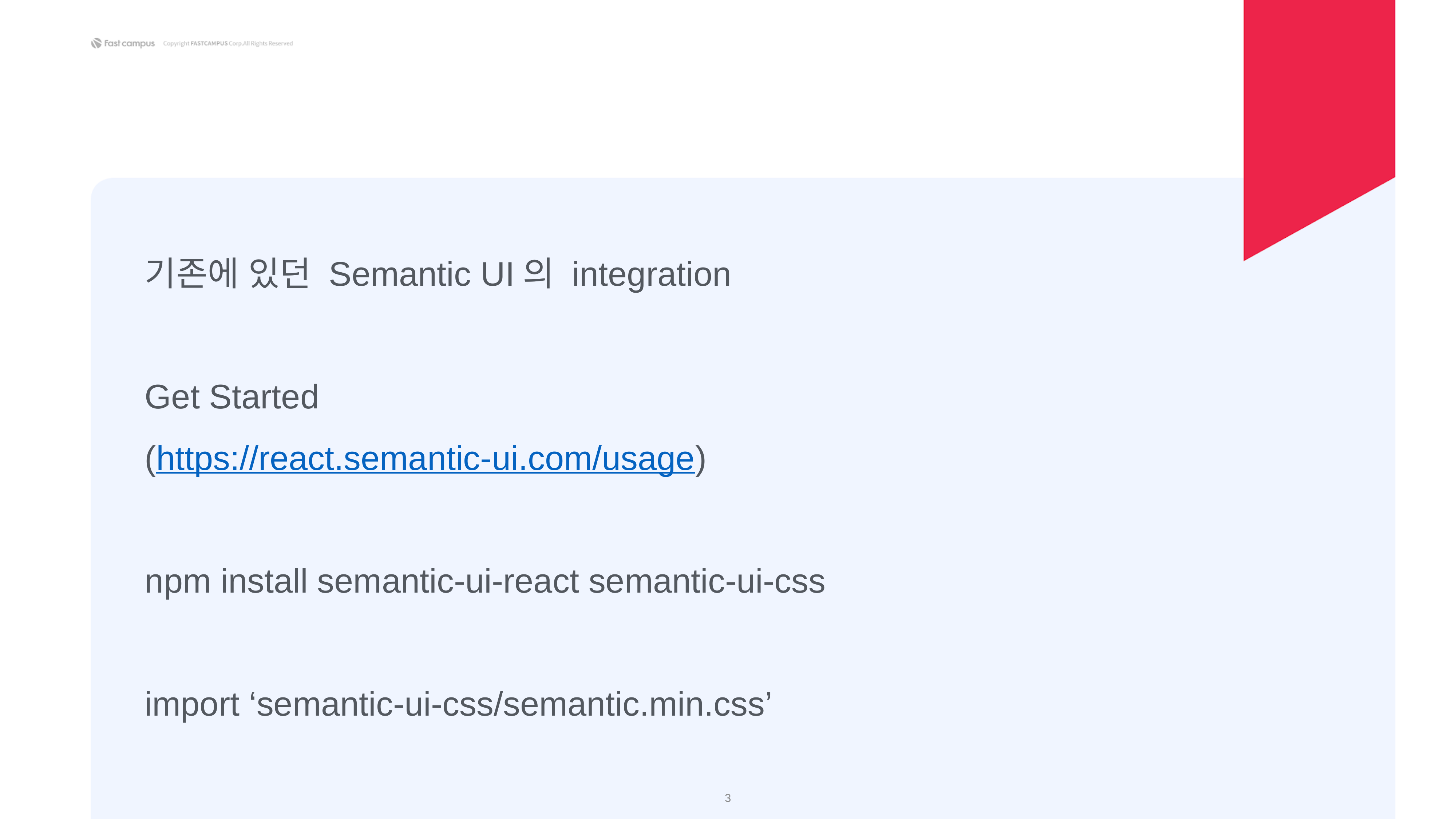

기존에 있던 Semantic UI의 integration

Get Started
(https://react.semantic-ui.com/usage)

npm install semantic-ui-react semantic-ui-css

import ‘semantic-ui-css/semantic.min.css’
3